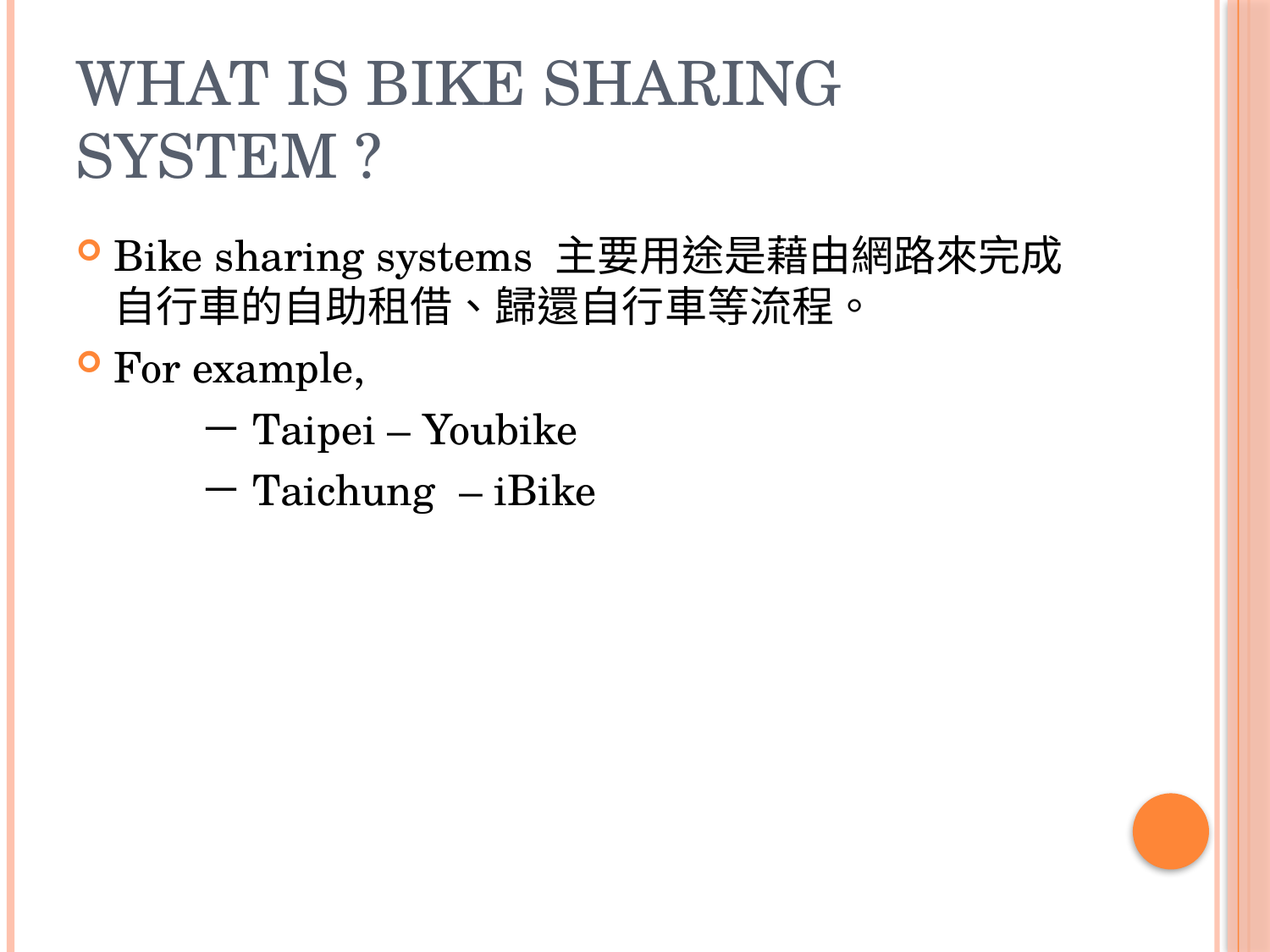

# What is Bike Sharing system ?
Bike sharing systems 主要用途是藉由網路來完成自行車的自助租借、歸還自行車等流程。
For example,
            －Taipei – Youbike
            －Taichung  – iBike